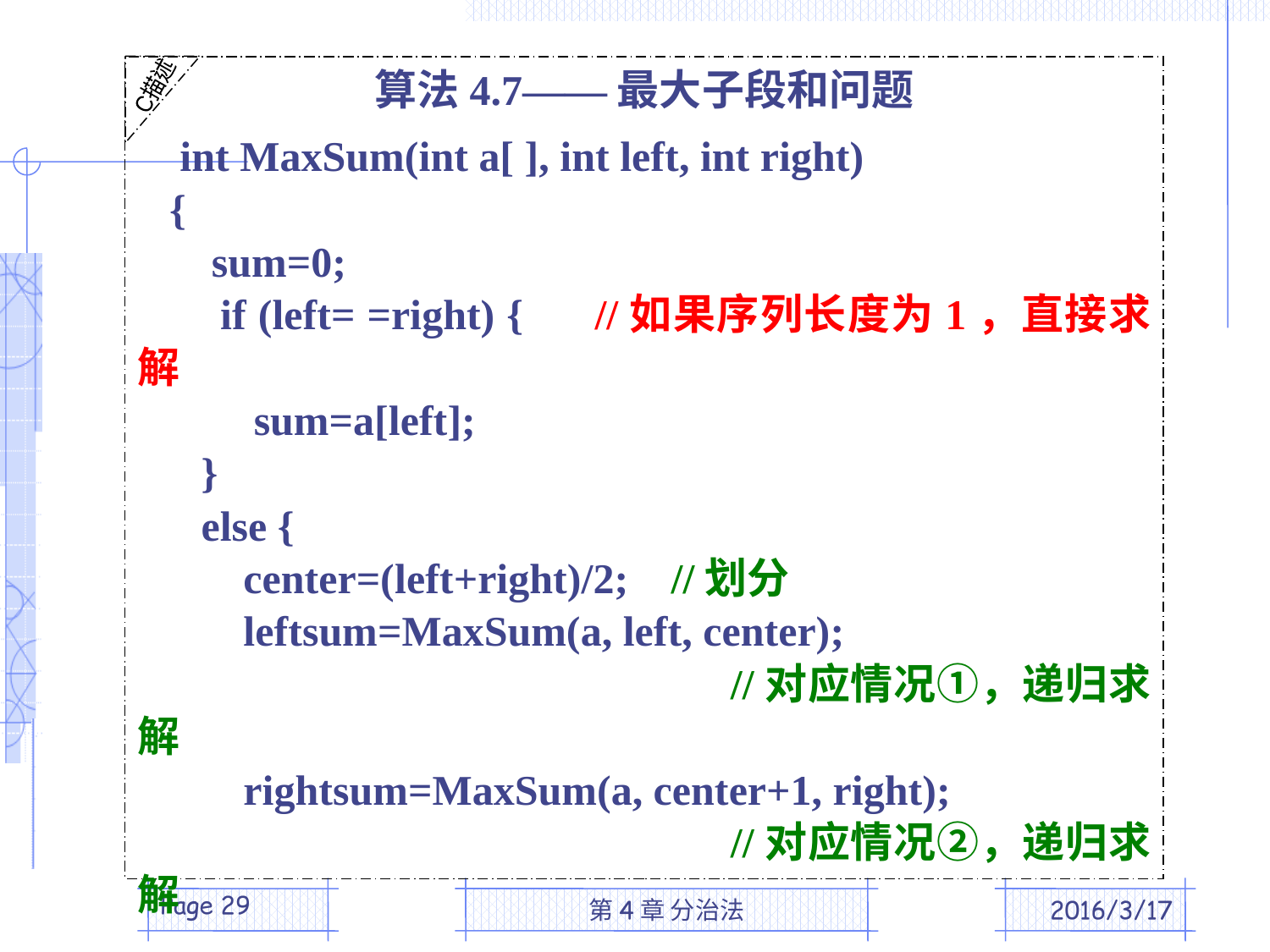

C描述
算法4.7——最大子段和问题
    int MaxSum(int a[ ], int left, int right)
   {
       sum=0;
       if (left= =right) {      //如果序列长度为1，直接求解
           sum=a[left];
      }
      else {
          center=(left+right)/2;    //划分
          leftsum=MaxSum(a, left, center);
                                                     //对应情况①，递归求解
          rightsum=MaxSum(a, center+1, right);
                                                     //对应情况②，递归求解

Page 29
第4章 分治法
2016/3/17